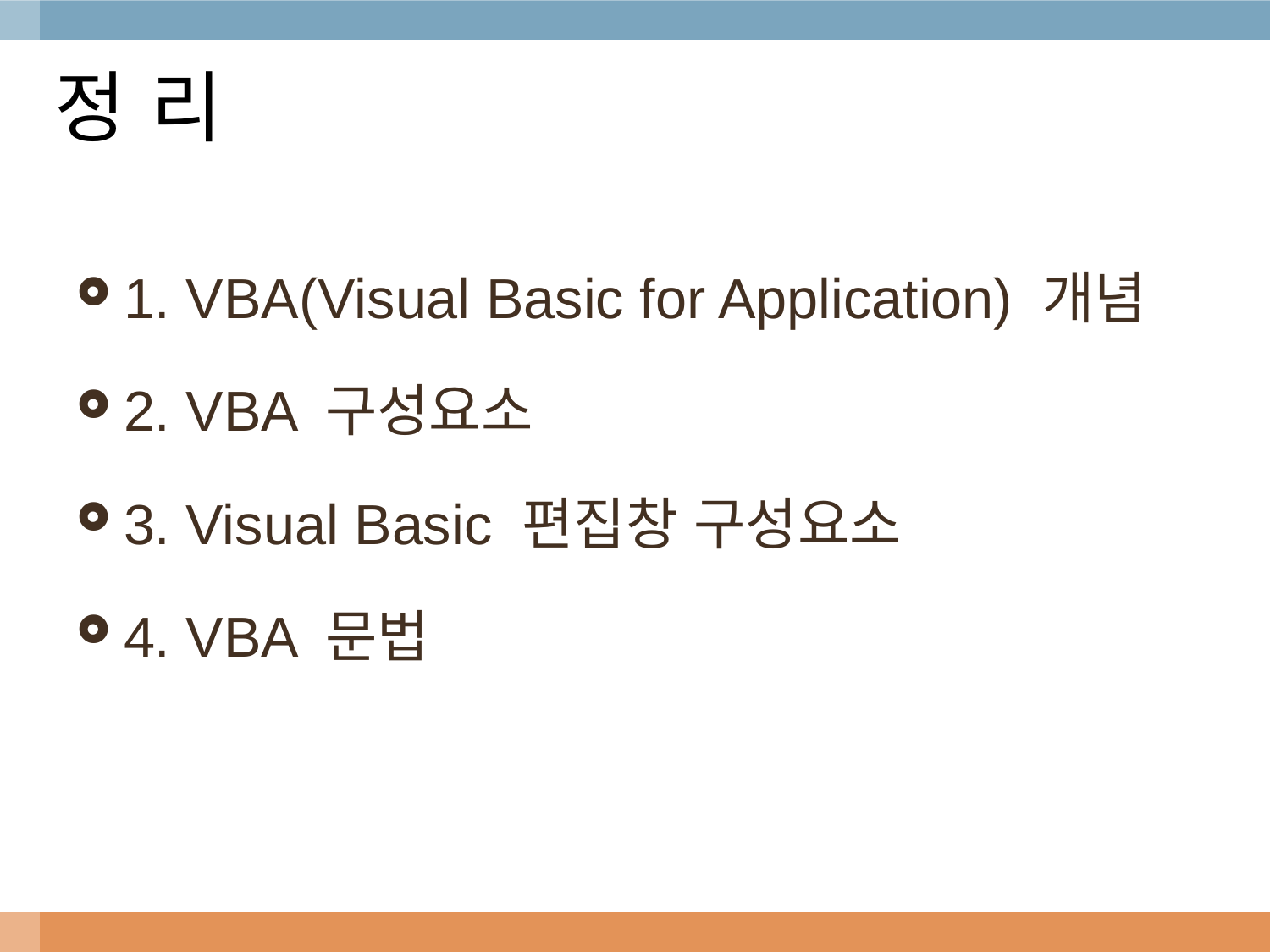

# 정 리
1. VBA(Visual Basic for Application) 개념
2. VBA 구성요소
3. Visual Basic 편집창 구성요소
4. VBA 문법